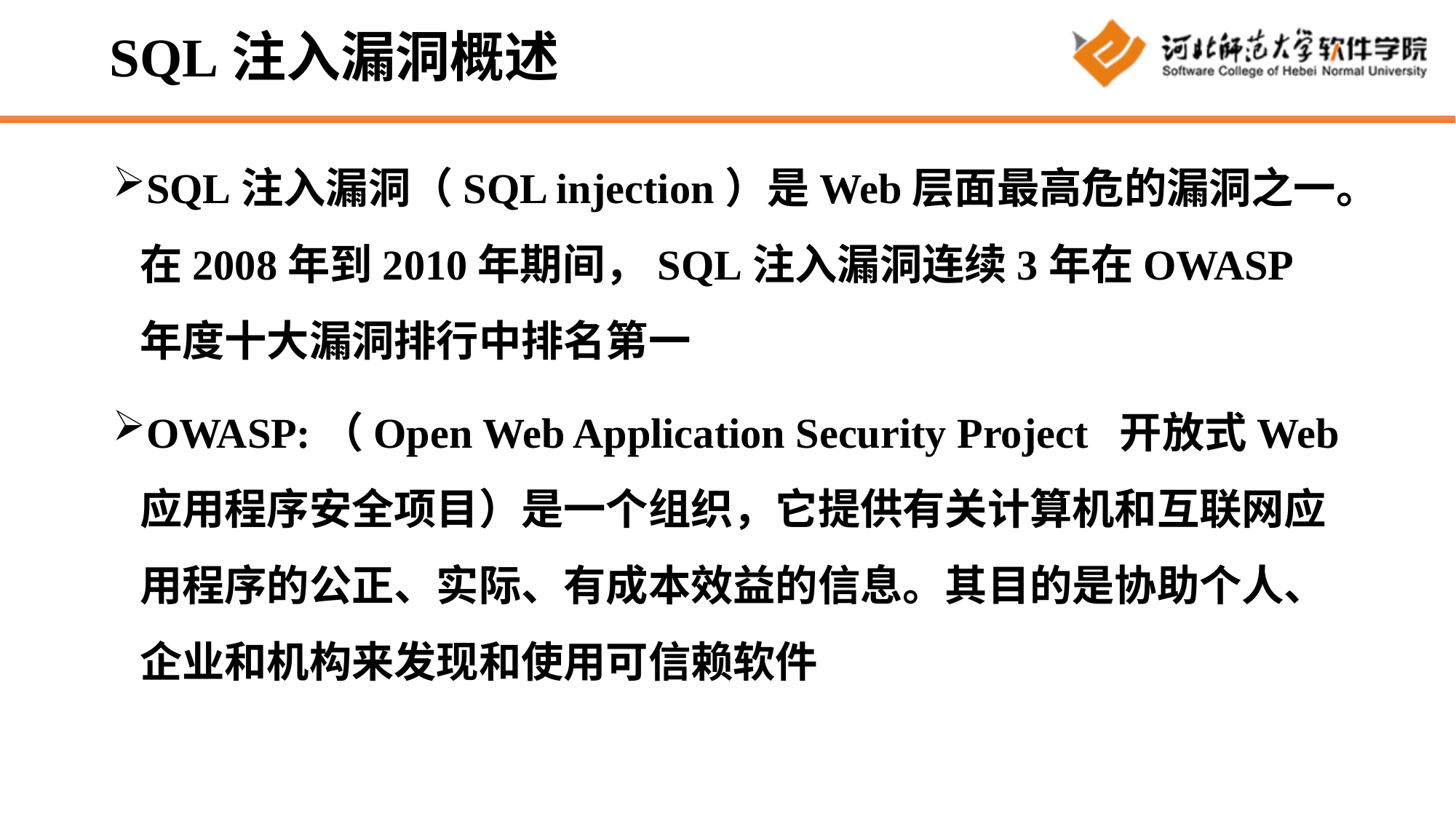

# SQL注入漏洞概述
SQL注入漏洞（SQL injection）是Web层面最高危的漏洞之一。在2008年到2010年期间，SQL注入漏洞连续3年在OWASP年度十大漏洞排行中排名第一
OWASP:（Open Web Application Security Project  开放式Web应用程序安全项目）是一个组织，它提供有关计算机和互联网应用程序的公正、实际、有成本效益的信息。其目的是协助个人、企业和机构来发现和使用可信赖软件